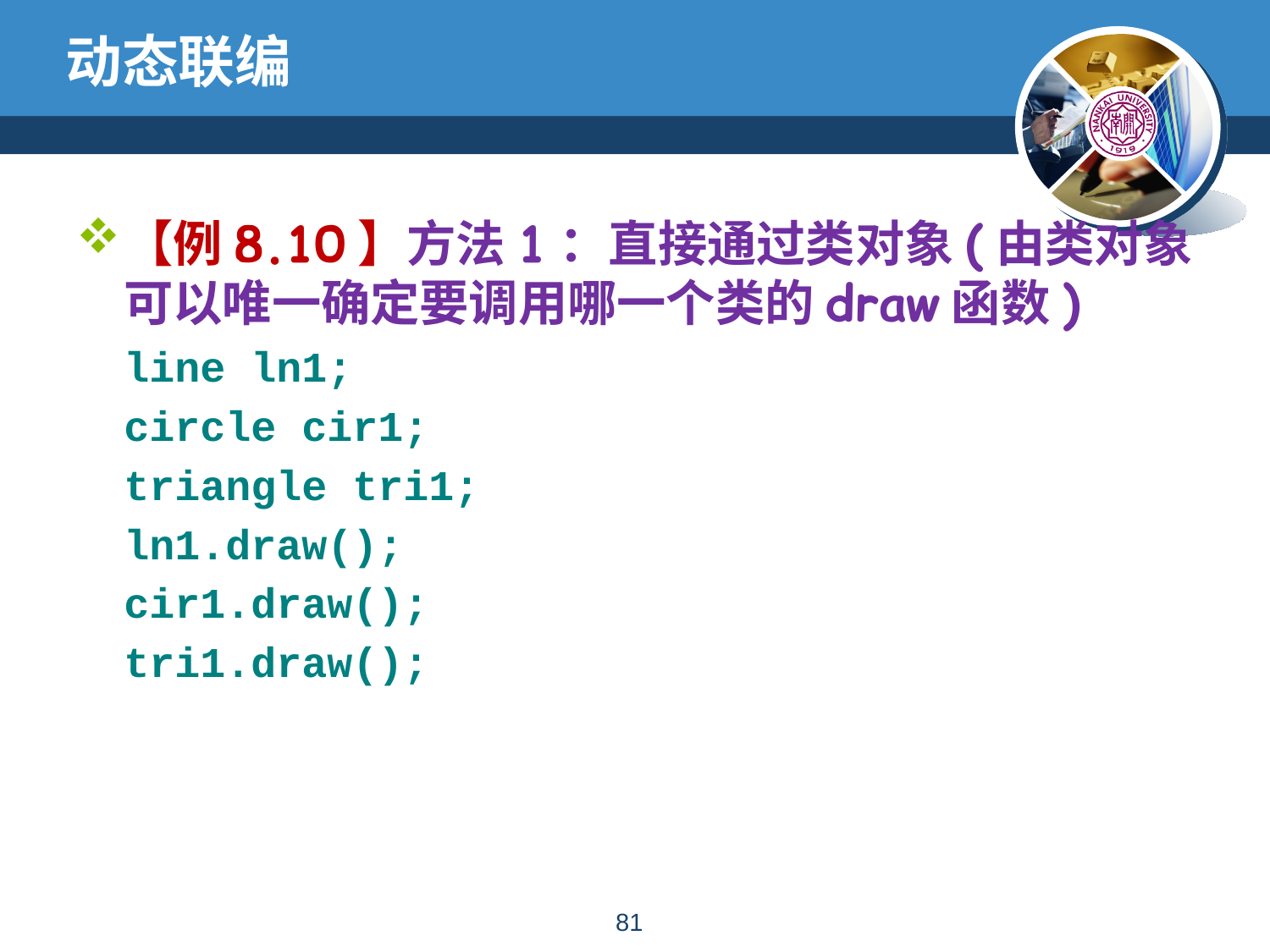

# 动态联编
【例8.10】方法1：直接通过类对象(由类对象可以唯一确定要调用哪一个类的draw函数)
	line ln1;
	circle cir1;
	triangle tri1;
	ln1.draw();
	cir1.draw();
	tri1.draw();
81